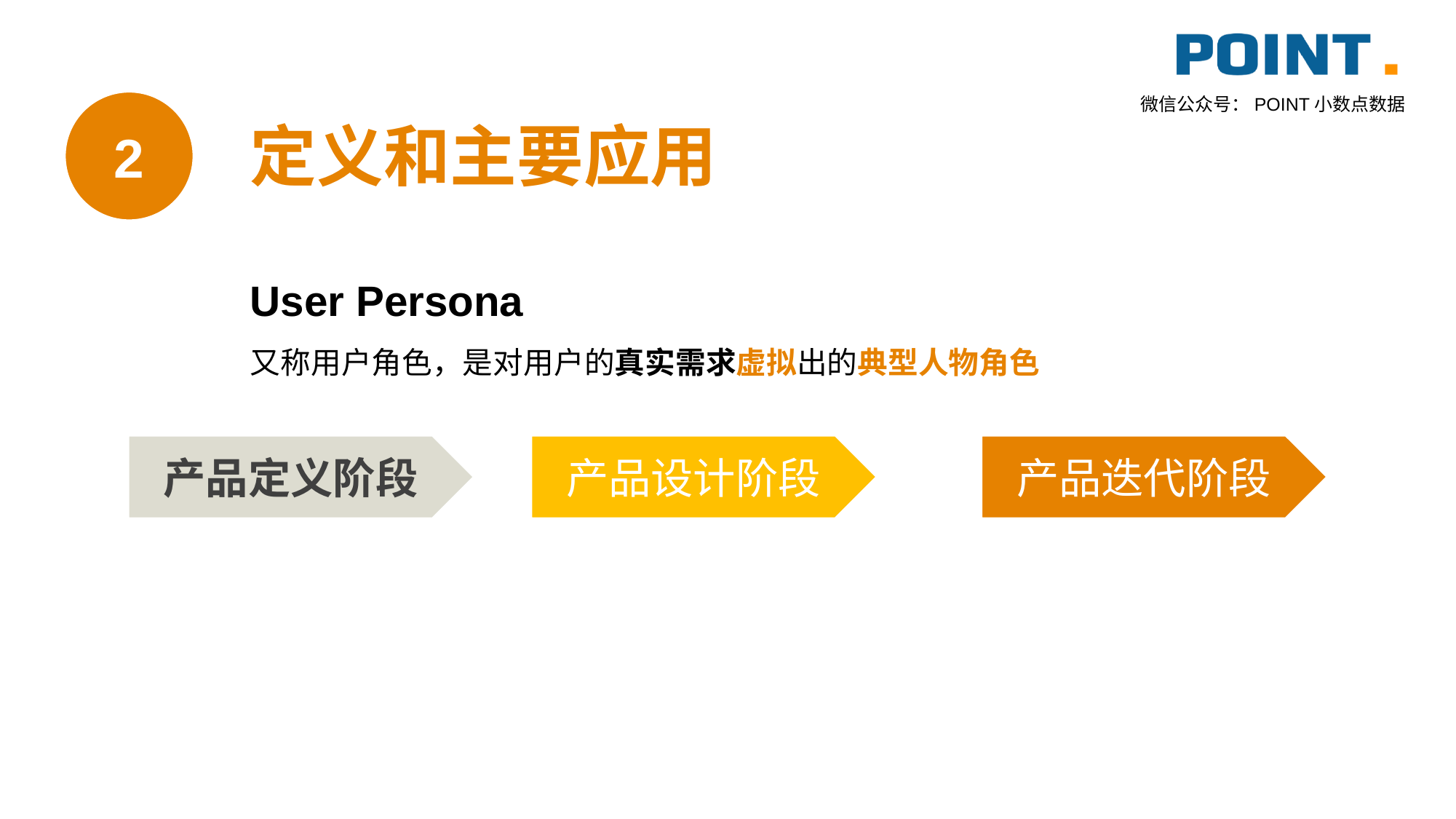

2
定义和主要应用
User Persona
又称用户角色，是对用户的真实需求虚拟出的典型人物角色
产品定义阶段
产品设计阶段
产品迭代阶段